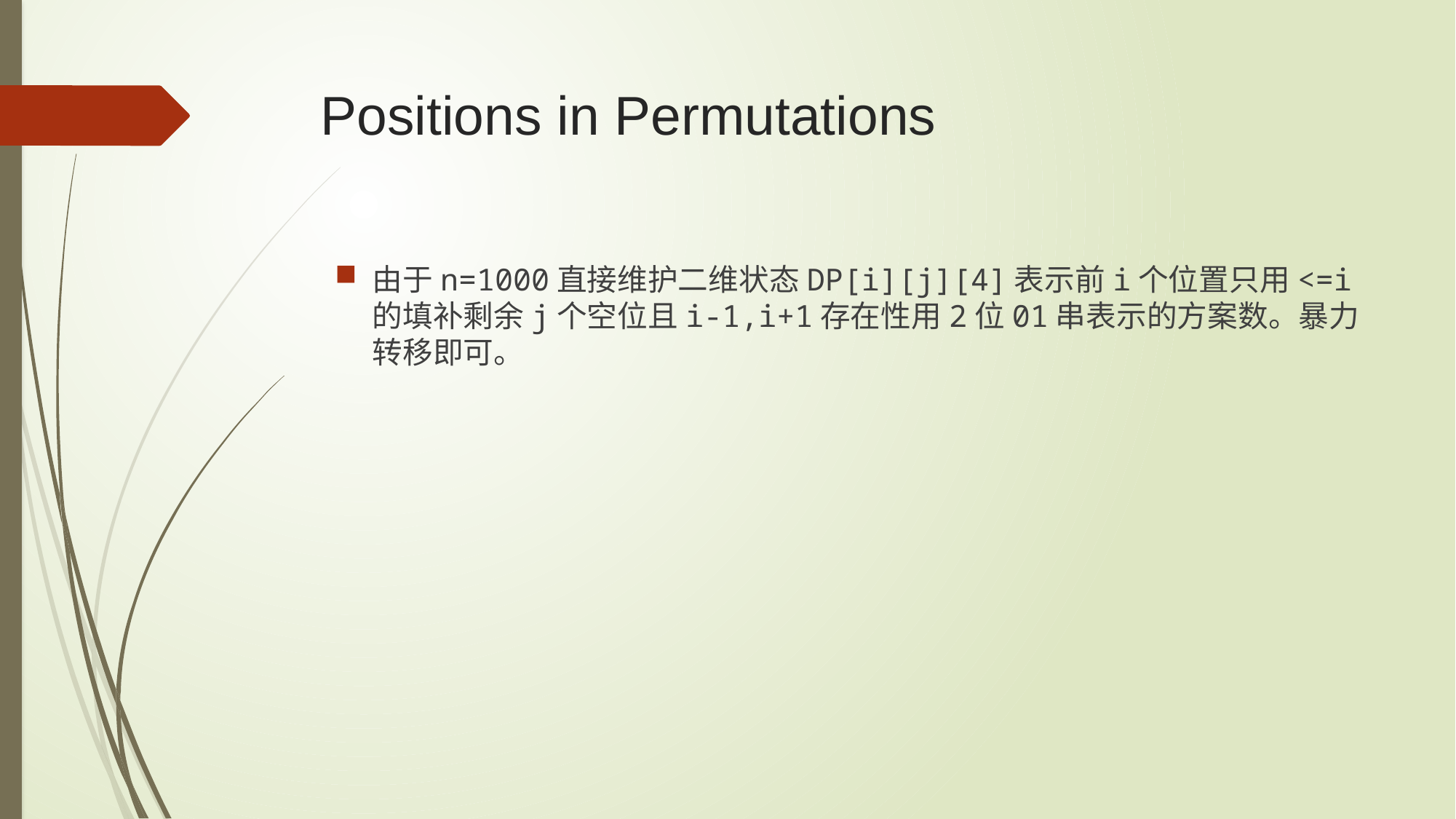

# Positions in Permutations
由于n=1000直接维护二维状态DP[i][j][4]表示前i个位置只用<=i的填补剩余j个空位且i-1,i+1存在性用2位01串表示的方案数。暴力转移即可。